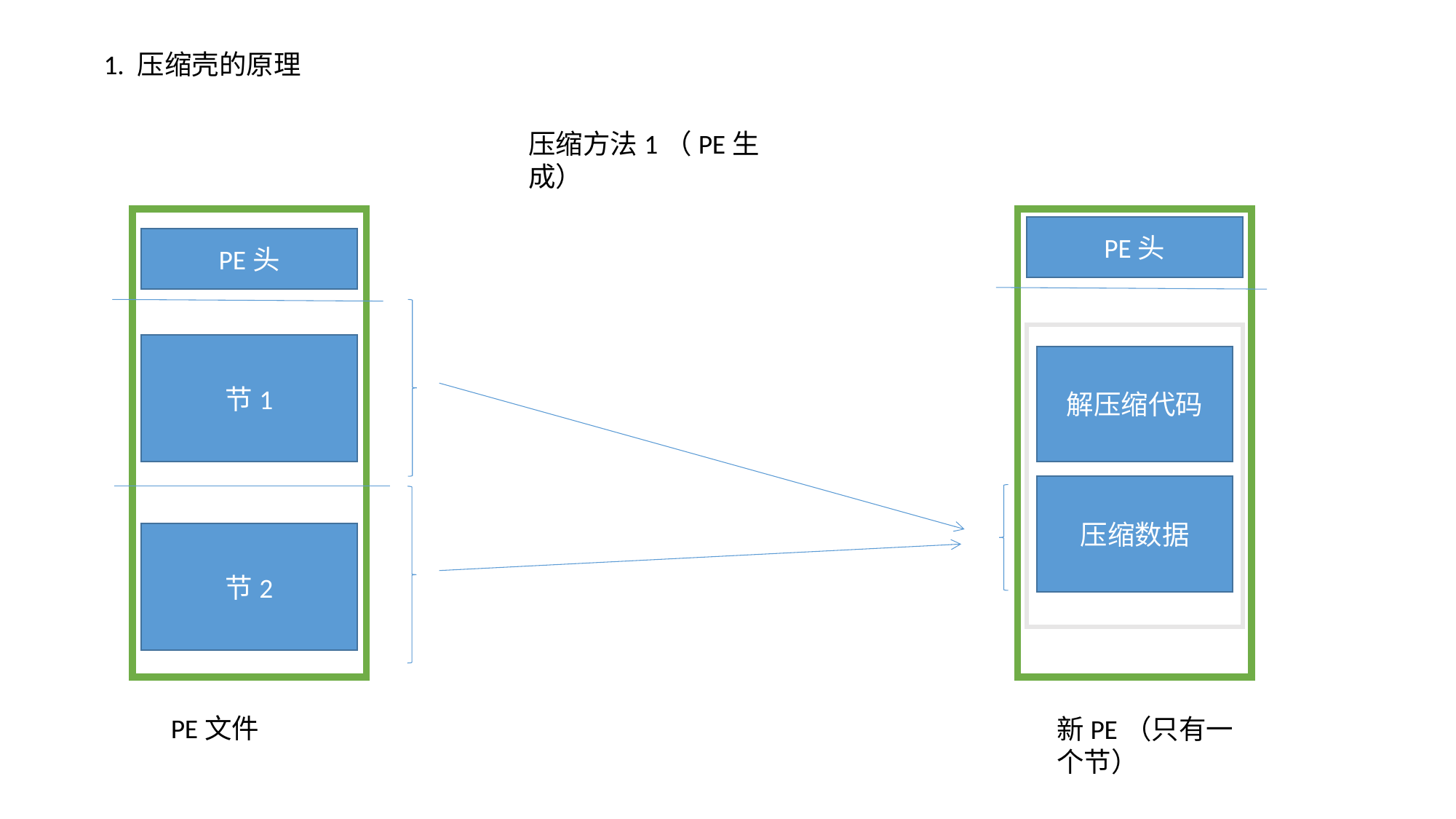

1. 压缩壳的原理
压缩方法1（PE生成）

PE头
PE头

节1
解压缩代码
压缩数据

节2
PE文件
新PE（只有一个节）